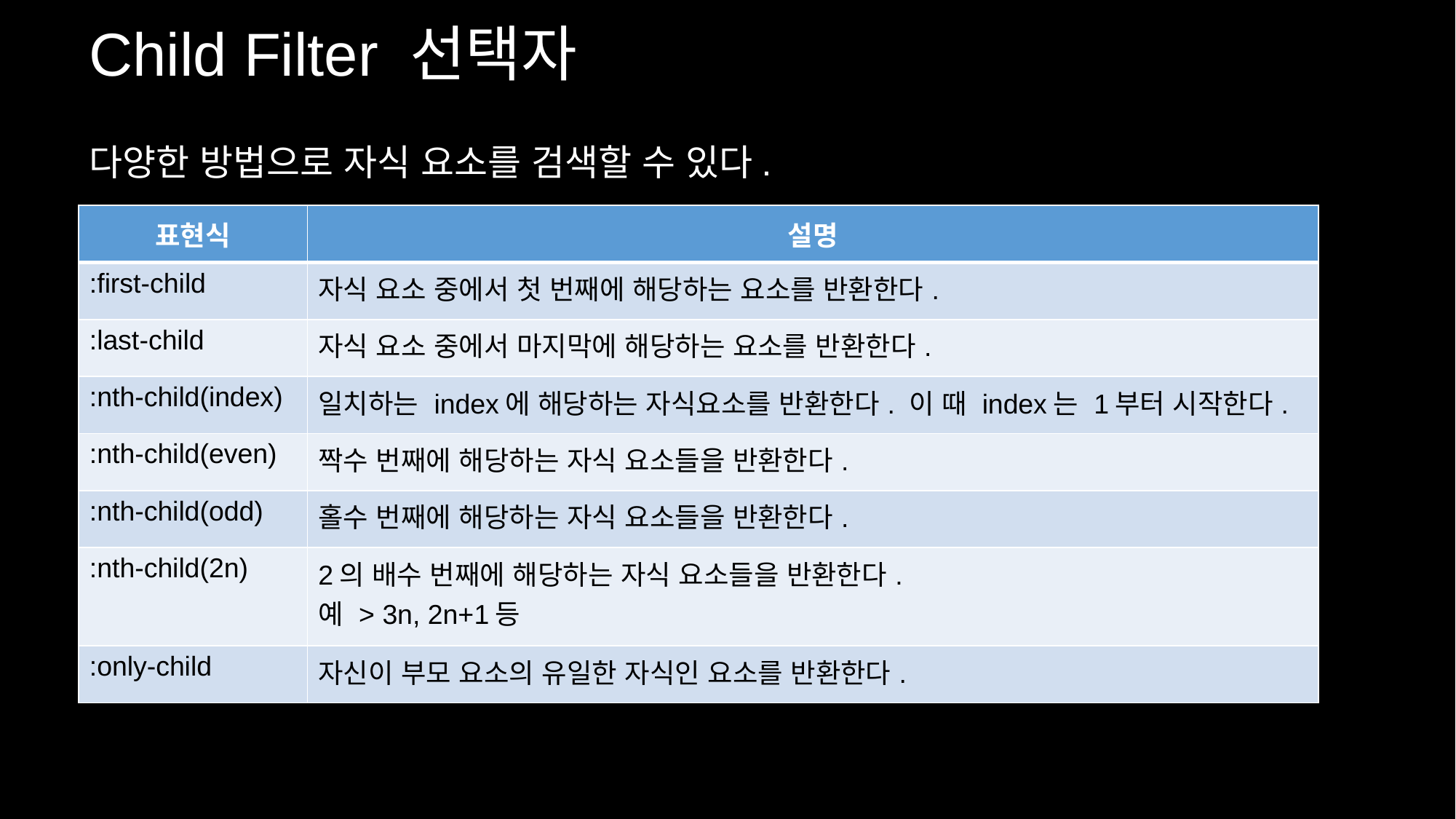

Child Filter 선택자
다양한 방법으로 자식 요소를 검색할 수 있다.

| 표현식 | 설명 |
| --- | --- |
| :first-child | 자식 요소 중에서 첫 번째에 해당하는 요소를 반환한다. |
| :last-child | 자식 요소 중에서 마지막에 해당하는 요소를 반환한다. |
| :nth-child(index) | 일치하는 index에 해당하는 자식요소를 반환한다. 이 때 index는 1부터 시작한다. |
| :nth-child(even) | 짝수 번째에 해당하는 자식 요소들을 반환한다. |
| :nth-child(odd) | 홀수 번째에 해당하는 자식 요소들을 반환한다. |
| :nth-child(2n) | 2의 배수 번째에 해당하는 자식 요소들을 반환한다. 예 > 3n, 2n+1등 |
| :only-child | 자신이 부모 요소의 유일한 자식인 요소를 반환한다. |